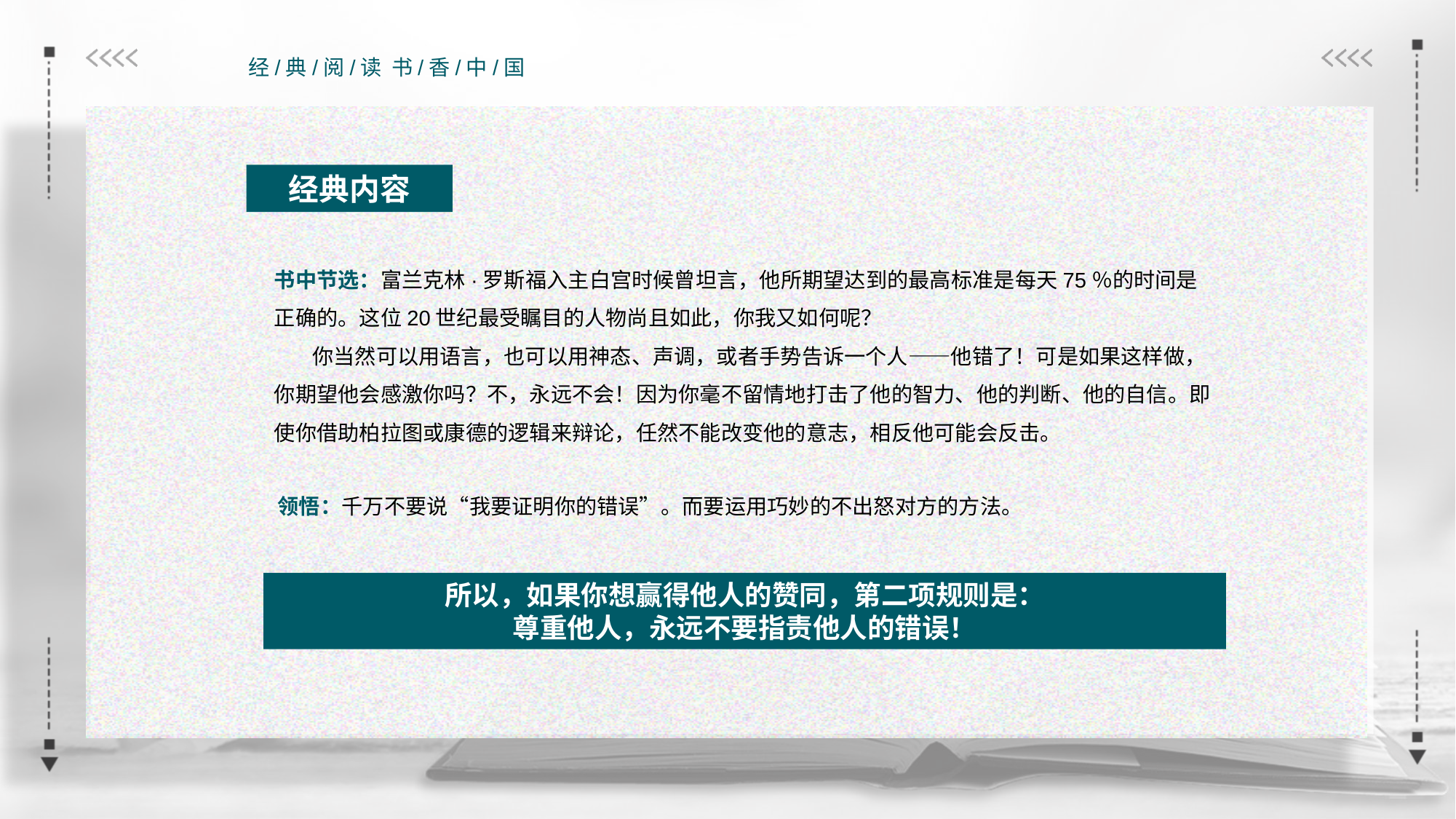

经典内容
书中节选：富兰克林·罗斯福入主白宫时候曾坦言，他所期望达到的最高标准是每天75％的时间是正确的。这位20世纪最受瞩目的人物尚且如此，你我又如何呢？
       你当然可以用语言，也可以用神态、声调，或者手势告诉一个人——他错了！可是如果这样做，你期望他会感激你吗？不，永远不会！因为你毫不留情地打击了他的智力、他的判断、他的自信。即使你借助柏拉图或康德的逻辑来辩论，任然不能改变他的意志，相反他可能会反击。
领悟：千万不要说“我要证明你的错误”。而要运用巧妙的不出怒对方的方法。
所以，如果你想赢得他人的赞同，第二项规则是：
尊重他人，永远不要指责他人的错误！